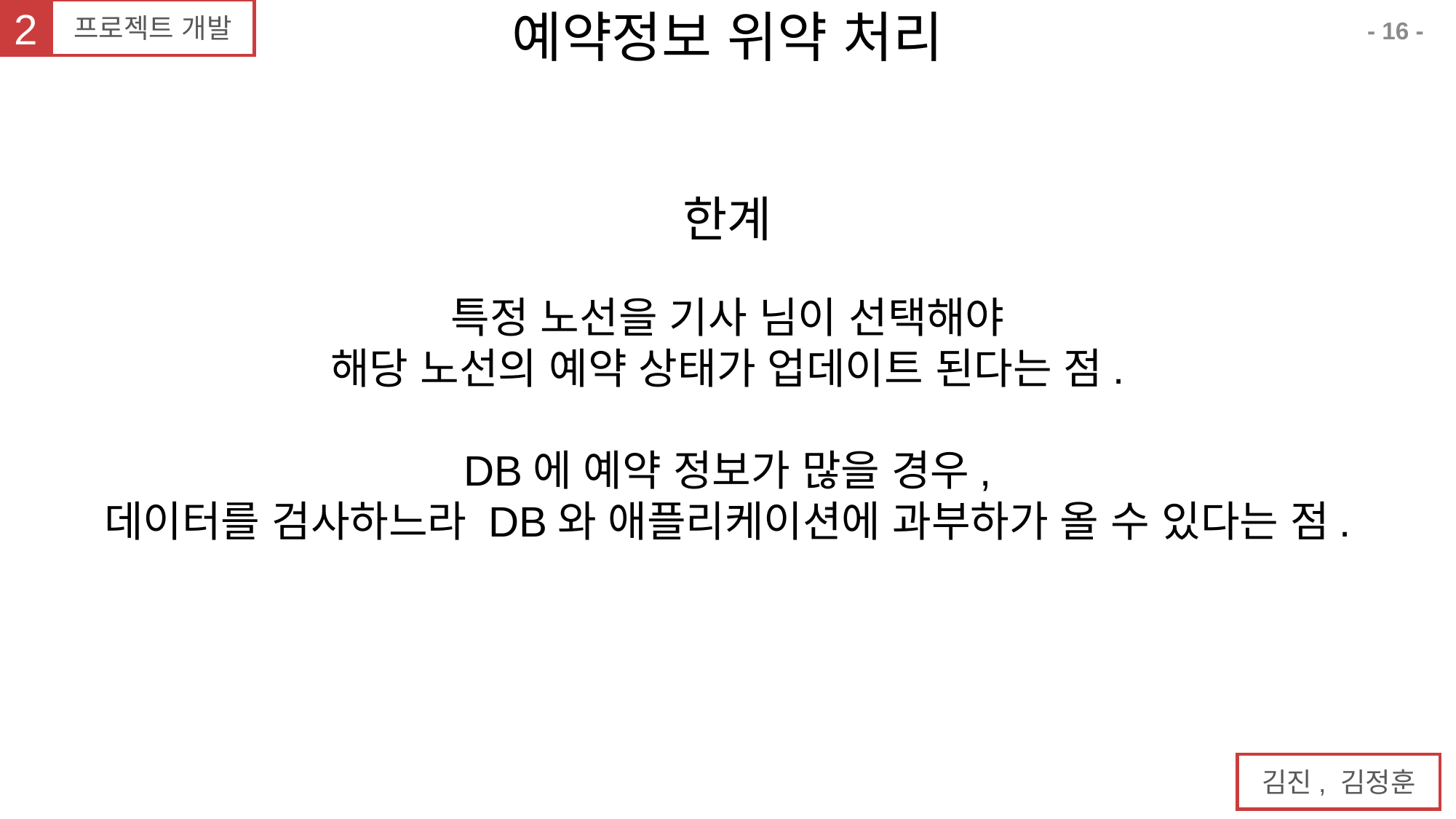

2

프로젝트 개발
예약정보 위약 처리
16
한계

특정 노선을 기사 님이 선택해야
해당 노선의 예약 상태가 업데이트 된다는 점.

DB에 예약 정보가 많을 경우,
데이터를 검사하느라 DB와 애플리케이션에 과부하가 올 수 있다는 점.

김진, 김정훈